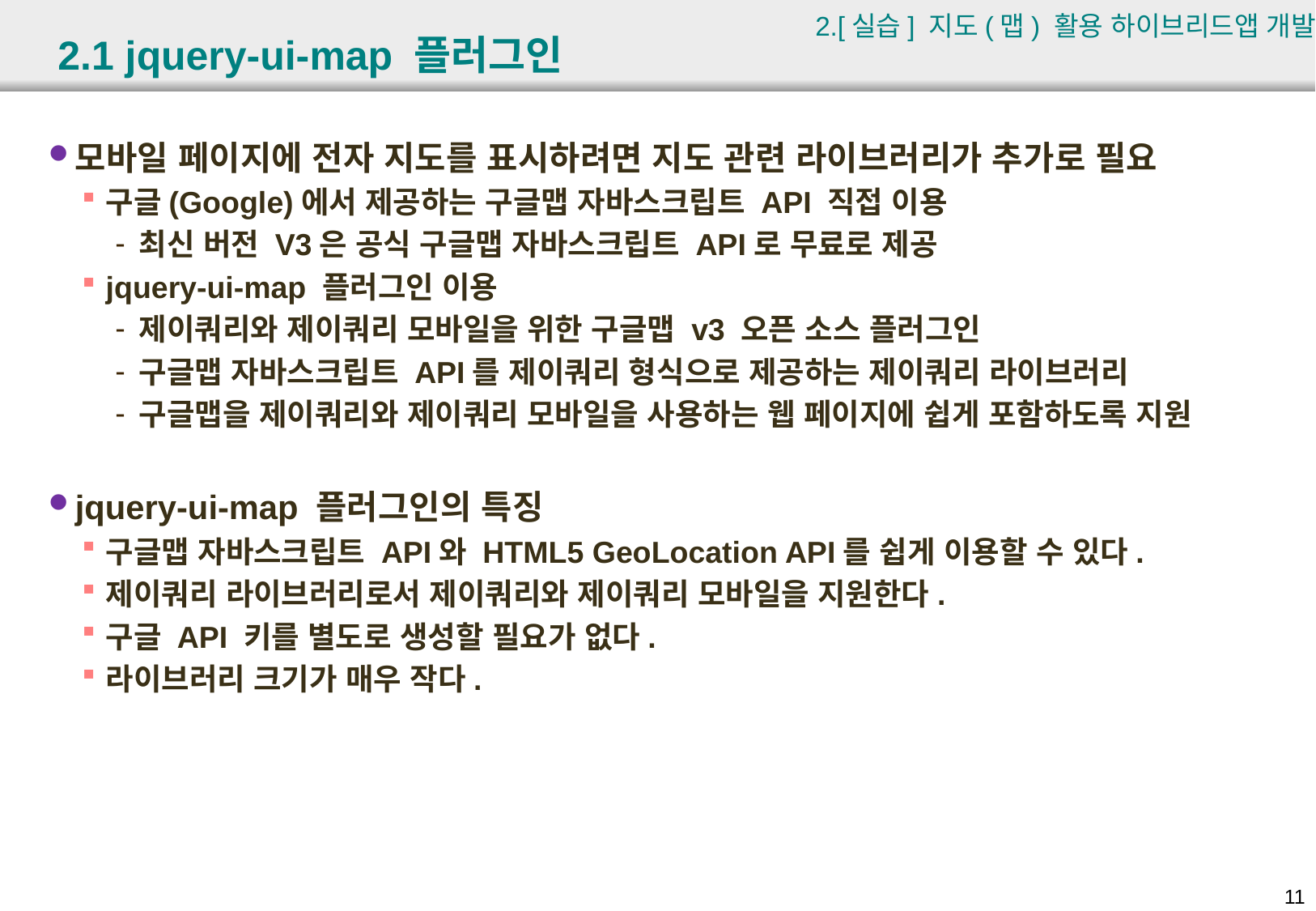

2.[실습] 지도(맵) 활용 하이브리드앱 개발 p.583
# 2.1 jquery-ui-map 플러그인
모바일 페이지에 전자 지도를 표시하려면 지도 관련 라이브러리가 추가로 필요
구글(Google)에서 제공하는 구글맵 자바스크립트 API 직접 이용
최신 버전 V3은 공식 구글맵 자바스크립트 API로 무료로 제공
jquery-ui-map 플러그인 이용
제이쿼리와 제이쿼리 모바일을 위한 구글맵 v3 오픈 소스 플러그인
구글맵 자바스크립트 API를 제이쿼리 형식으로 제공하는 제이쿼리 라이브러리
구글맵을 제이쿼리와 제이쿼리 모바일을 사용하는 웹 페이지에 쉽게 포함하도록 지원

jquery-ui-map 플러그인의 특징
구글맵 자바스크립트 API와 HTML5 GeoLocation API를 쉽게 이용할 수 있다.
제이쿼리 라이브러리로서 제이쿼리와 제이쿼리 모바일을 지원한다.
구글 API 키를 별도로 생성할 필요가 없다.
라이브러리 크기가 매우 작다.